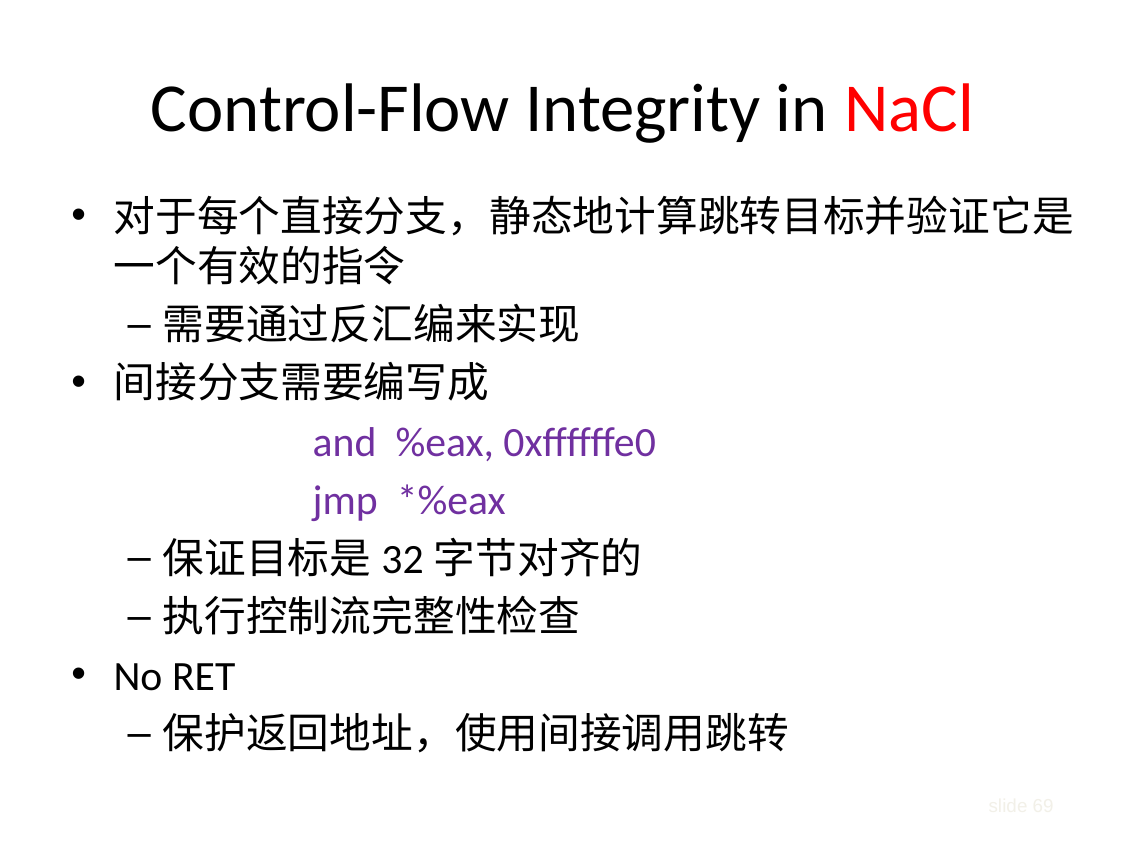

# Control-Flow Integrity in NaCl
对于每个直接分支，静态地计算跳转目标并验证它是一个有效的指令
需要通过反汇编来实现
间接分支需要编写成
		and  %eax, 0xffffffe0
		jmp  *%eax
保证目标是32字节对齐的
执行控制流完整性检查
No RET
保护返回地址，使用间接调用跳转
slide 69